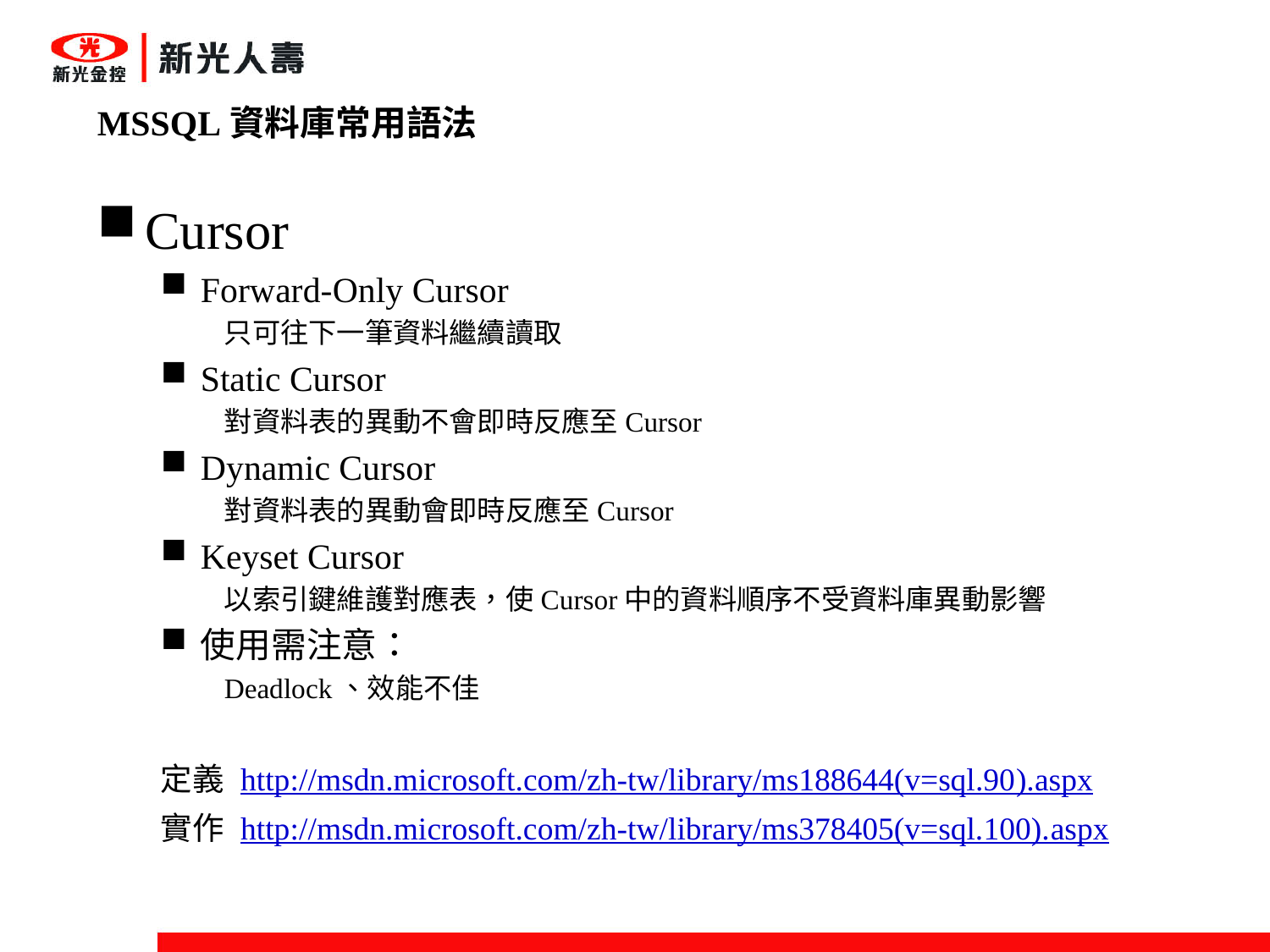

# MSSQL資料庫常用語法
Cursor
Forward-Only Cursor
只可往下一筆資料繼續讀取
Static Cursor
對資料表的異動不會即時反應至Cursor
Dynamic Cursor
對資料表的異動會即時反應至Cursor
Keyset Cursor
以索引鍵維護對應表，使Cursor中的資料順序不受資料庫異動影響
使用需注意：
Deadlock、效能不佳

定義 http://msdn.microsoft.com/zh-tw/library/ms188644(v=sql.90).aspx
實作 http://msdn.microsoft.com/zh-tw/library/ms378405(v=sql.100).aspx